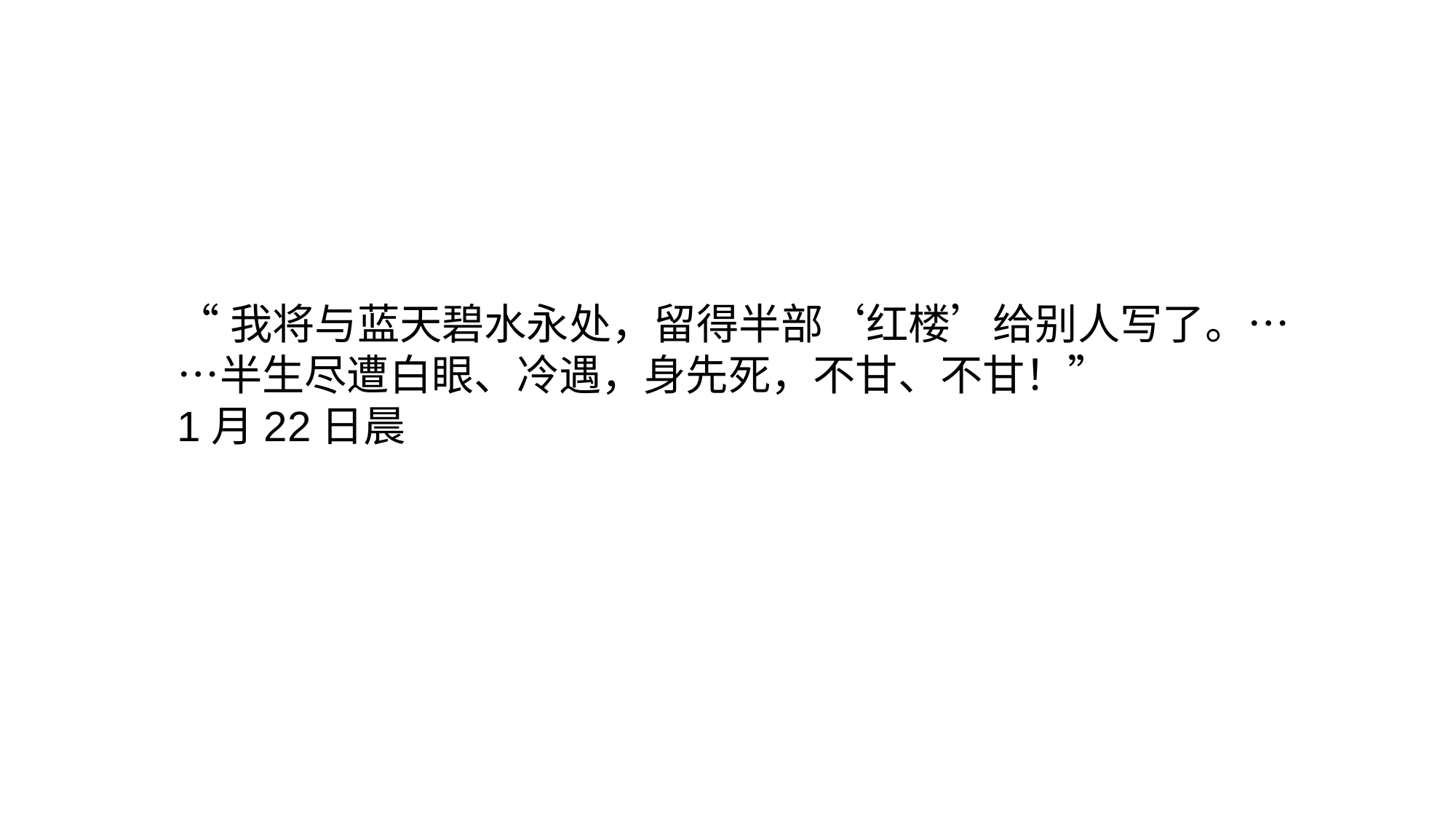

“我将与蓝天碧水永处，留得半部‘红楼’给别人写了。……半生尽遭白眼、冷遇，身先死，不甘、不甘！”
1月22日晨